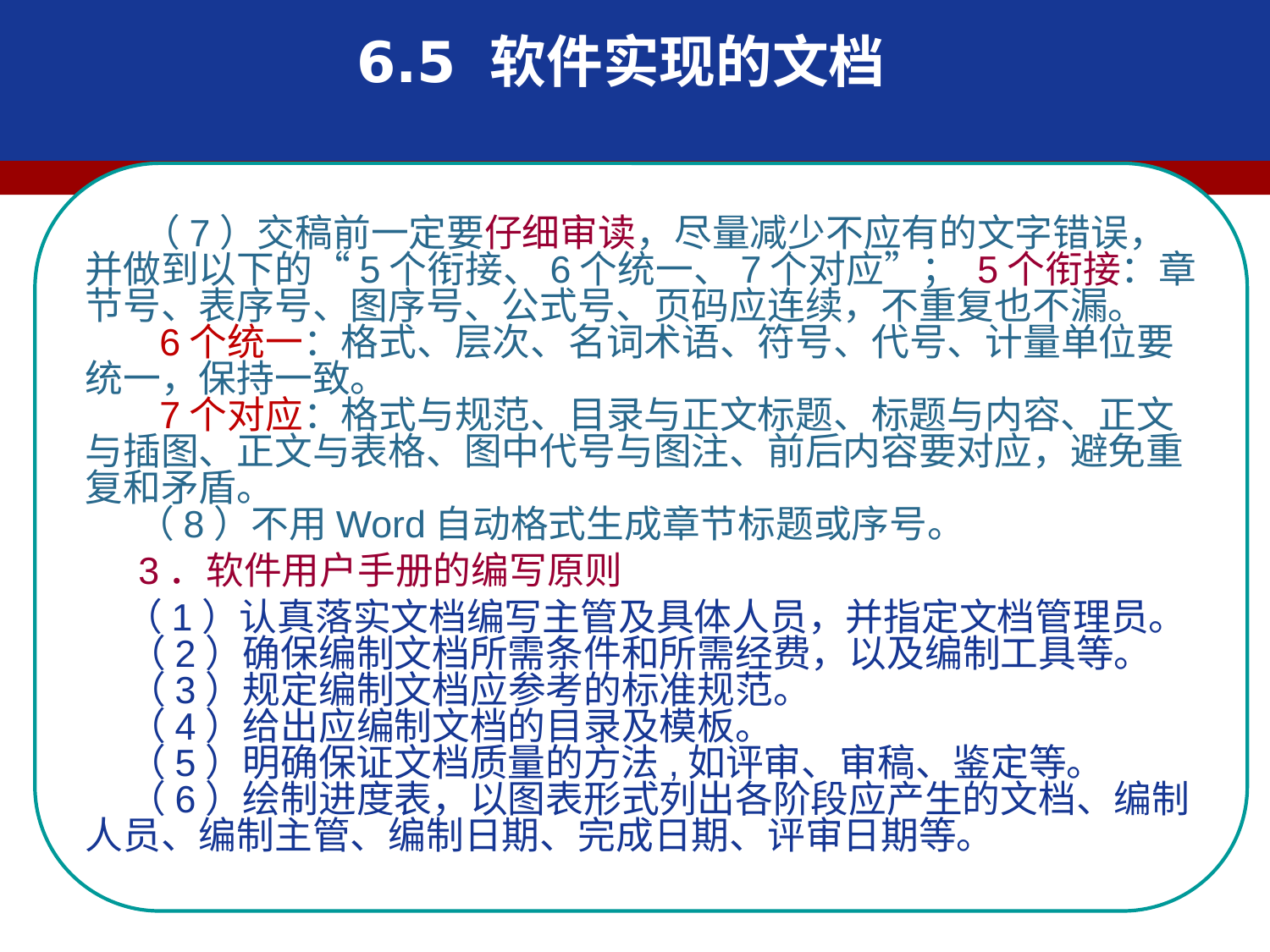

6.5 软件实现的文档

      （7）交稿前一定要仔细审读，尽量减少不应有的文字错误，并做到以下的“5个衔接、6个统一、7个对应”； 5个衔接：章节号、表序号、图序号、公式号、页码应连续，不重复也不漏。
       6个统一：格式、层次、名词术语、符号、代号、计量单位要统一，保持一致。
       7个对应：格式与规范、目录与正文标题、标题与内容、正文与插图、正文与表格、图中代号与图注、前后内容要对应，避免重复和矛盾。
     （8）不用Word自动格式生成章节标题或序号。
     3．软件用户手册的编写原则
    （1）认真落实文档编写主管及具体人员，并指定文档管理员。
    （2）确保编制文档所需条件和所需经费，以及编制工具等。
    （3）规定编制文档应参考的标准规范。
    （4）给出应编制文档的目录及模板。
    （5）明确保证文档质量的方法,如评审、审稿、鉴定等。
    （6）绘制进度表，以图表形式列出各阶段应产生的文档、编制人员、编制主管、编制日期、完成日期、评审日期等。